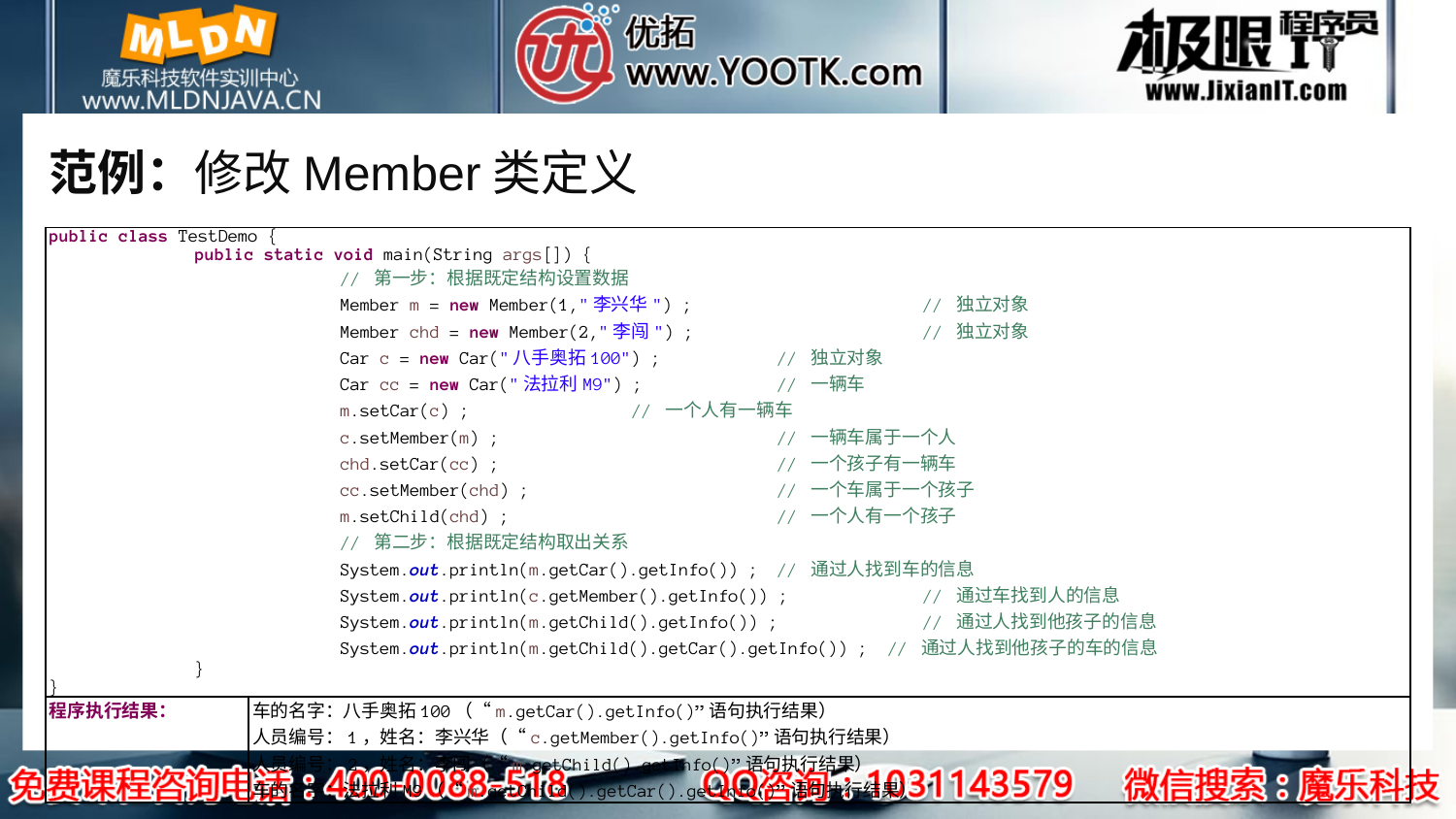

# 范例：修改Member类定义
| public class TestDemo { public static void main(String args[]) { // 第一步：根据既定结构设置数据 Member m = new Member(1,"李兴华") ; // 独立对象 Member chd = new Member(2,"李闯") ; // 独立对象 Car c = new Car("八手奥拓100") ; // 独立对象 Car cc = new Car("法拉利M9") ; // 一辆车 m.setCar(c) ; // 一个人有一辆车 c.setMember(m) ; // 一辆车属于一个人 chd.setCar(cc) ; // 一个孩子有一辆车 cc.setMember(chd) ; // 一个车属于一个孩子 m.setChild(chd) ; // 一个人有一个孩子 // 第二步：根据既定结构取出关系 System.out.println(m.getCar().getInfo()) ; // 通过人找到车的信息 System.out.println(c.getMember().getInfo()) ; // 通过车找到人的信息 System.out.println(m.getChild().getInfo()) ; // 通过人找到他孩子的信息 System.out.println(m.getChild().getCar().getInfo()) ; // 通过人找到他孩子的车的信息 } } |  |
| --- | --- |
| 程序执行结果： | 车的名字：八手奥拓100（“m.getCar().getInfo()”语句执行结果） 人员编号：1，姓名：李兴华（“c.getMember().getInfo()”语句执行结果） 人员编号：2，姓名：李闯（“m.getChild().getInfo()”语句执行结果） 车的名字：法拉利M9（“m.getChild().getCar().getInfo()”语句执行结果） |